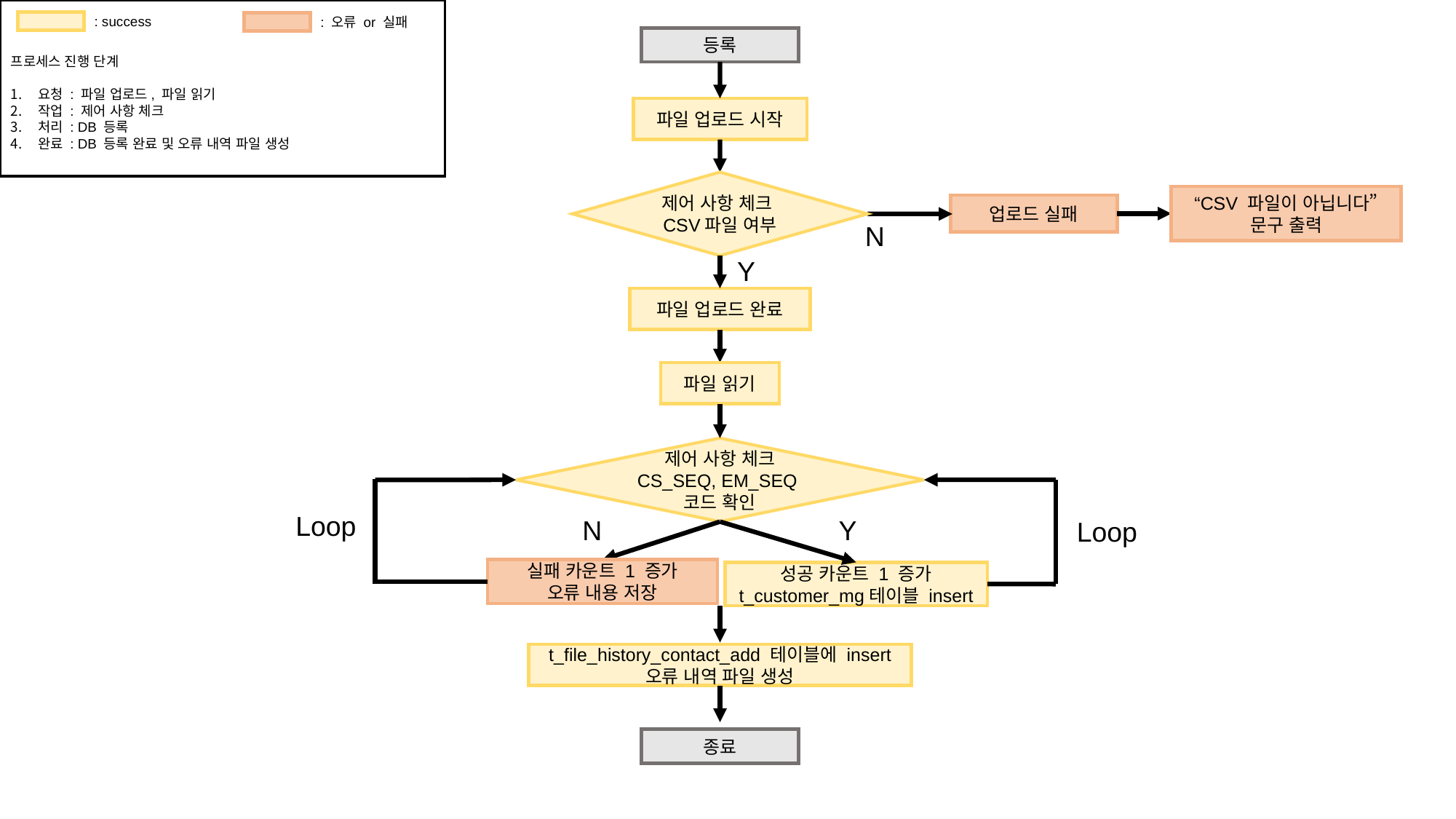

: success
 : 오류 or 실패

등록
프로세스 진행 단계

요청 : 파일 업로드, 파일 읽기
작업 : 제어 사항 체크
처리 : DB 등록
완료 : DB 등록 완료 및 오류 내역 파일 생성

파일 업로드 시작
제어 사항 체크
CSV파일 여부
“CSV 파일이 아닙니다” 문구 출력
업로드 실패
N
Y
파일 업로드 완료
파일 읽기
제어 사항 체크
CS_SEQ, EM_SEQ
코드 확인
Loop
N
Y
Loop
실패 카운트 1 증가
오류 내용 저장
성공 카운트 1 증가
t_customer_mg테이블 insert
t_file_history_contact_add 테이블에 insert
오류 내역 파일 생성
종료